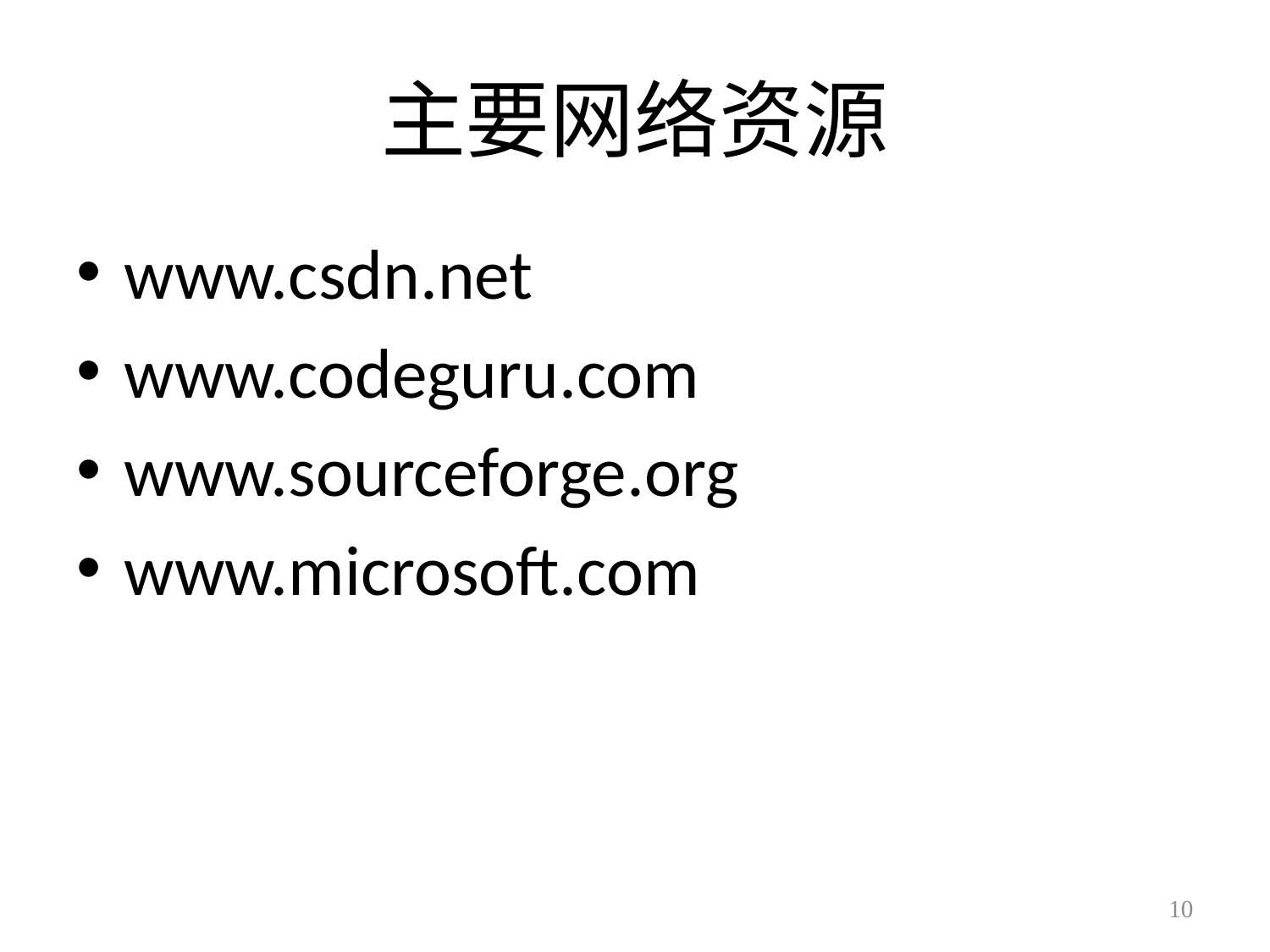

# 主要网络资源
www.csdn.net
www.codeguru.com
www.sourceforge.org
www.microsoft.com
10